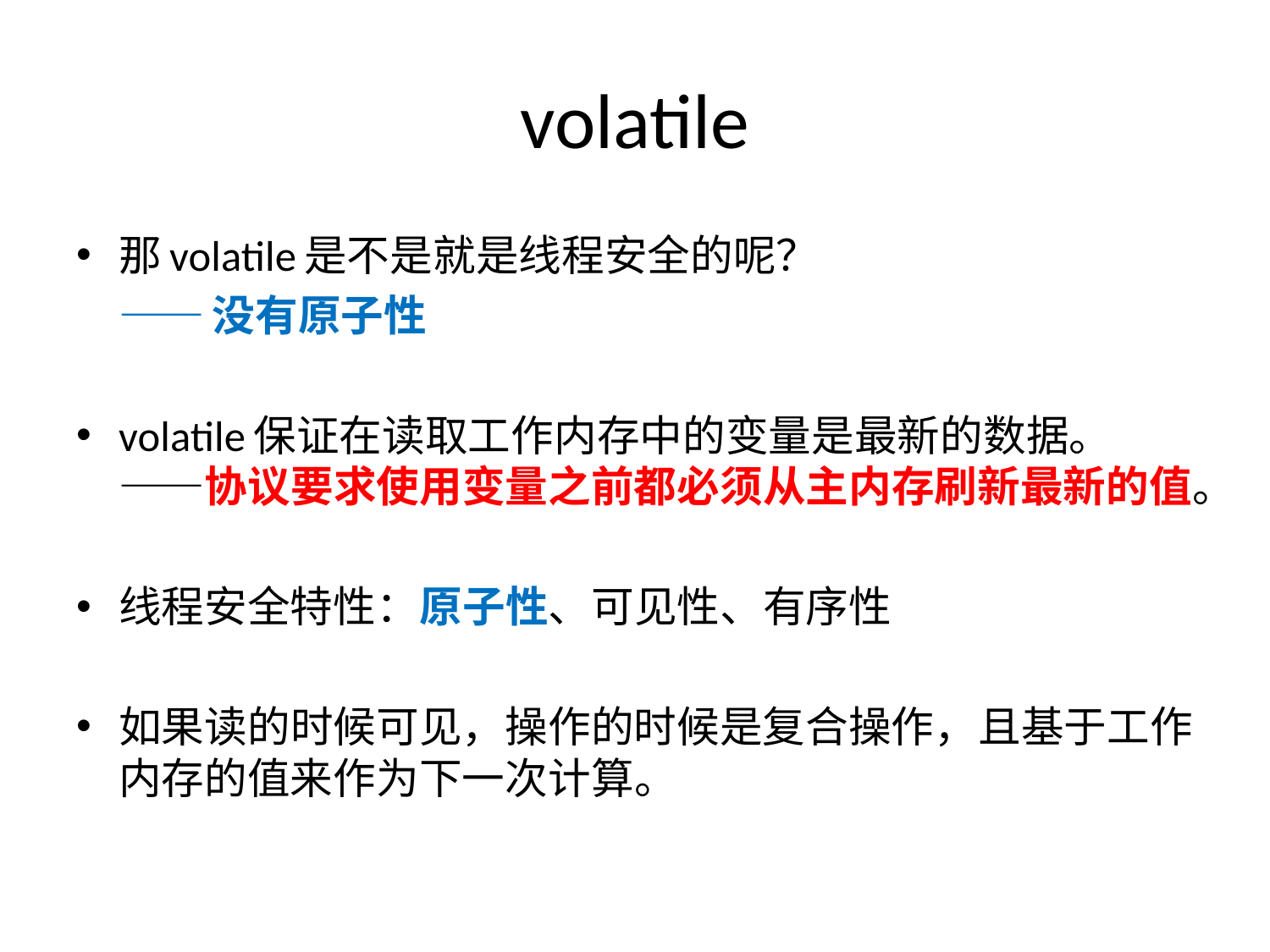

# volatile
那volatile是不是就是线程安全的呢？
	——没有原子性

volatile保证在读取工作内存中的变量是最新的数据。——协议要求使用变量之前都必须从主内存刷新最新的值。

线程安全特性：原子性、可见性、有序性

如果读的时候可见，操作的时候是复合操作，且基于工作内存的值来作为下一次计算。